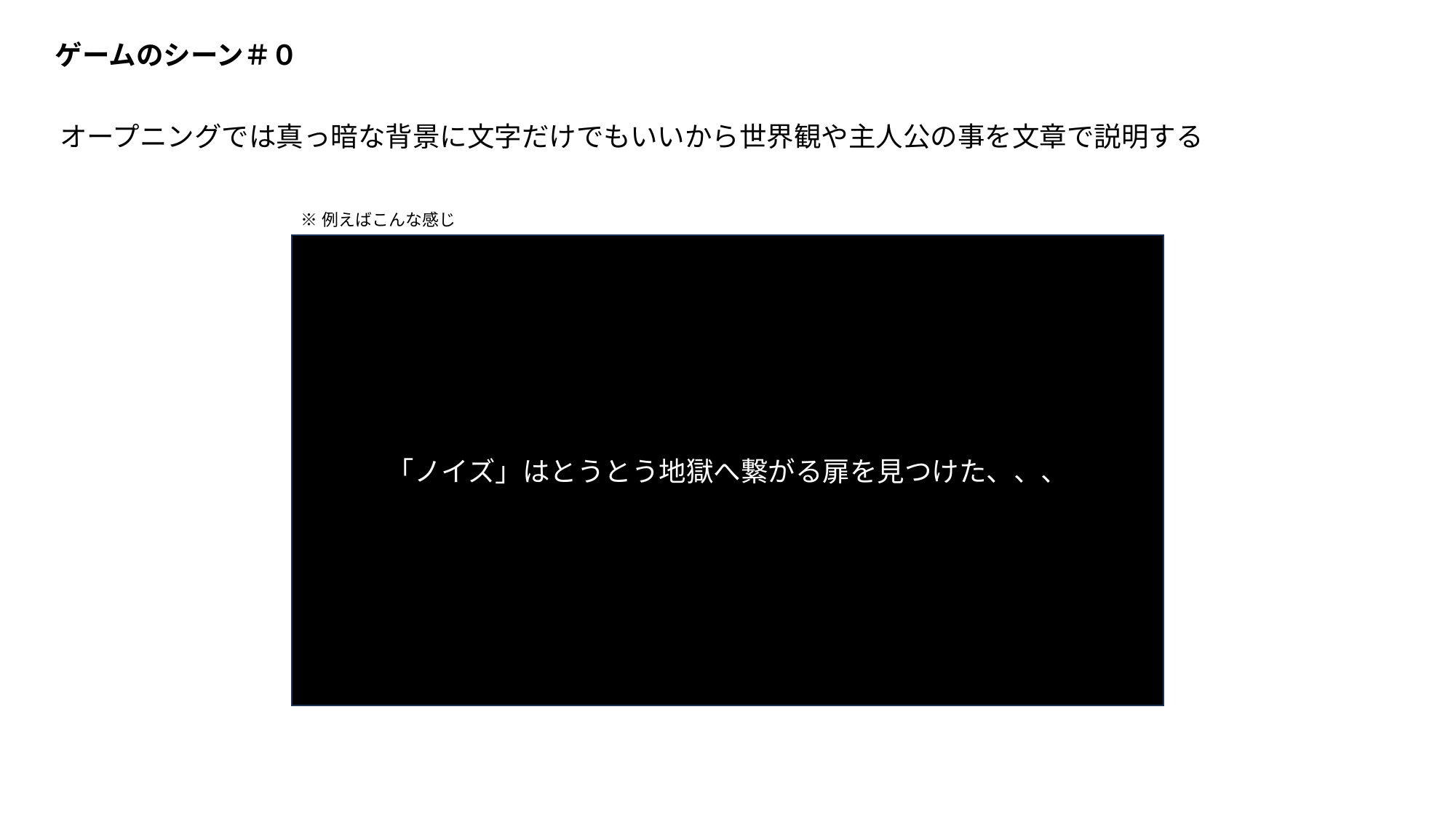

ゲームのシーン＃０
オープニングでは真っ暗な背景に文字だけでもいいから世界観や主人公の事を文章で説明する
※例えばこんな感じ
「ノイズ」はとうとう地獄へ繋がる扉を見つけた、、、